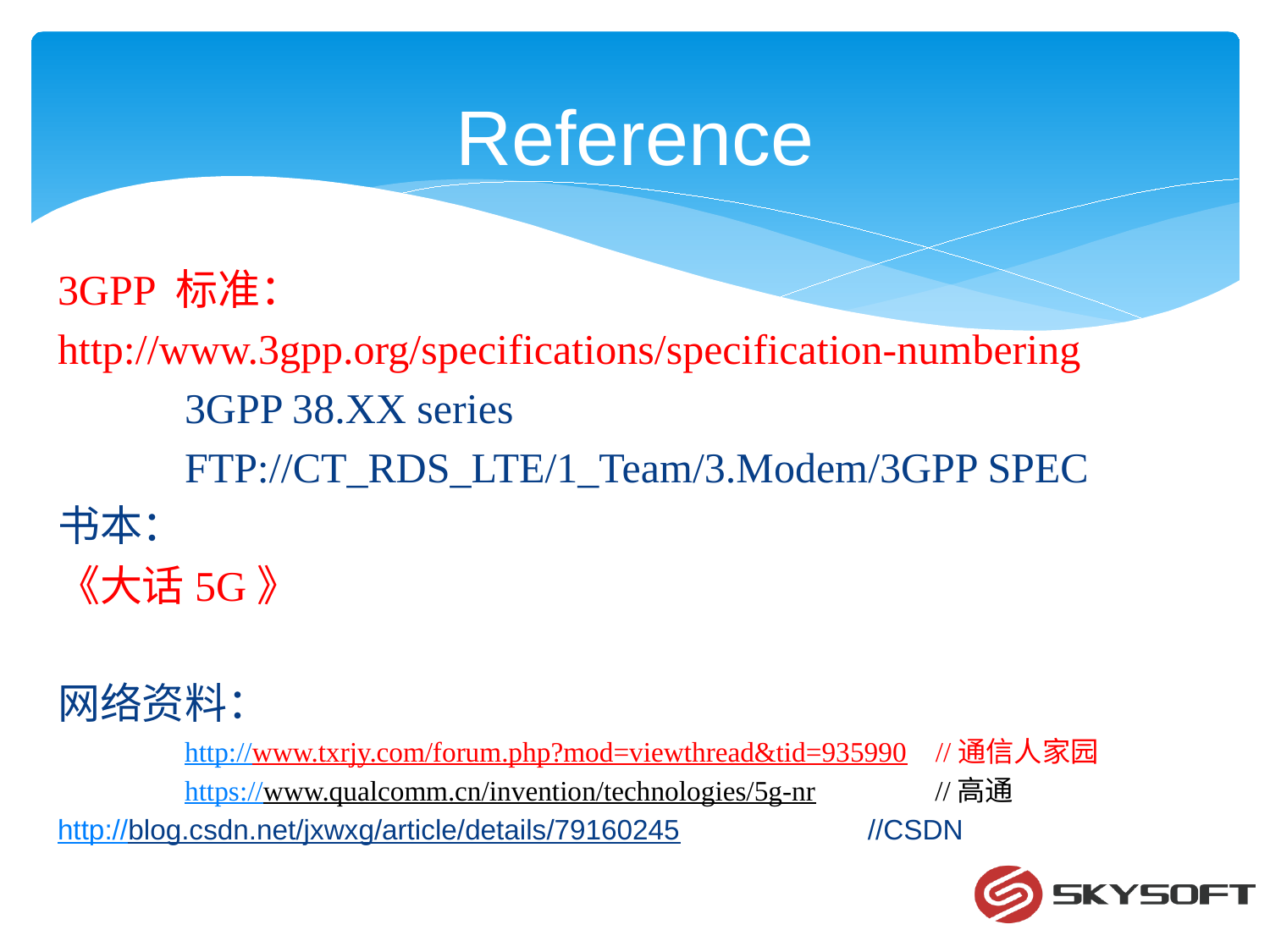

# Reference
3GPP 标准：
http://www.3gpp.org/specifications/specification-numbering
	3GPP 38.XX series
	FTP://CT_RDS_LTE/1_Team/3.Modem/3GPP SPEC
书本：
《大话5G》

网络资料：
	http://www.txrjy.com/forum.php?mod=viewthread&tid=935990    //通信人家园
	https://www.qualcomm.cn/invention/technologies/5g-nr                 //高通
	http://blog.csdn.net/jxwxg/article/details/79160245                        //CSDN